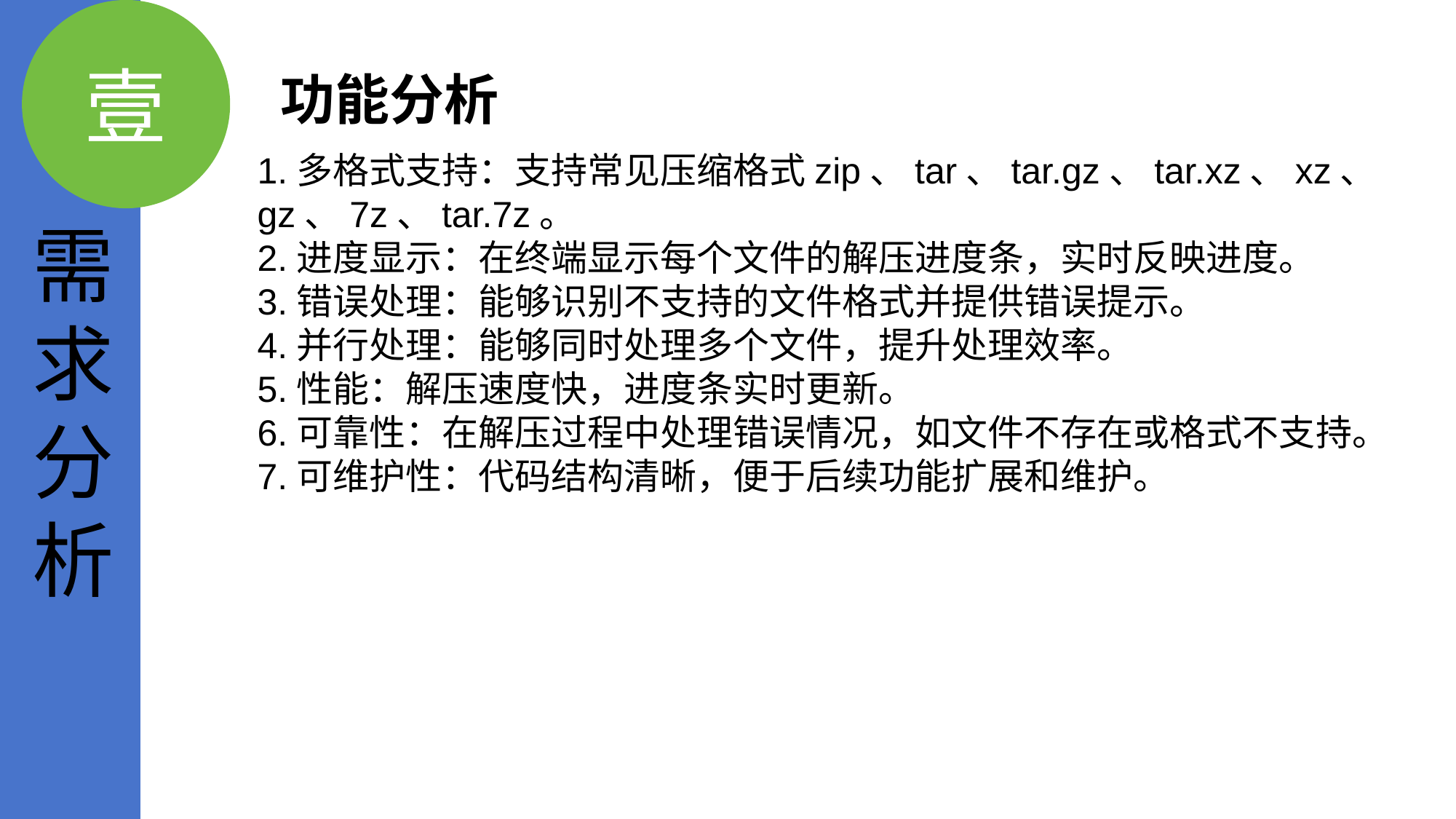

壹

功能分析
1.多格式支持：支持常见压缩格式zip、tar、tar.gz、tar.xz、xz、gz、7z、tar.7z。
2.进度显示：在终端显示每个文件的解压进度条，实时反映进度。
3.错误处理：能够识别不支持的文件格式并提供错误提示。
4.并行处理：能够同时处理多个文件，提升处理效率。
5.性能：解压速度快，进度条实时更新。
6.可靠性：在解压过程中处理错误情况，如文件不存在或格式不支持。
7.可维护性：代码结构清晰，便于后续功能扩展和维护。
需求分析
总体设计
贰
详细设计
叁
总结
肆